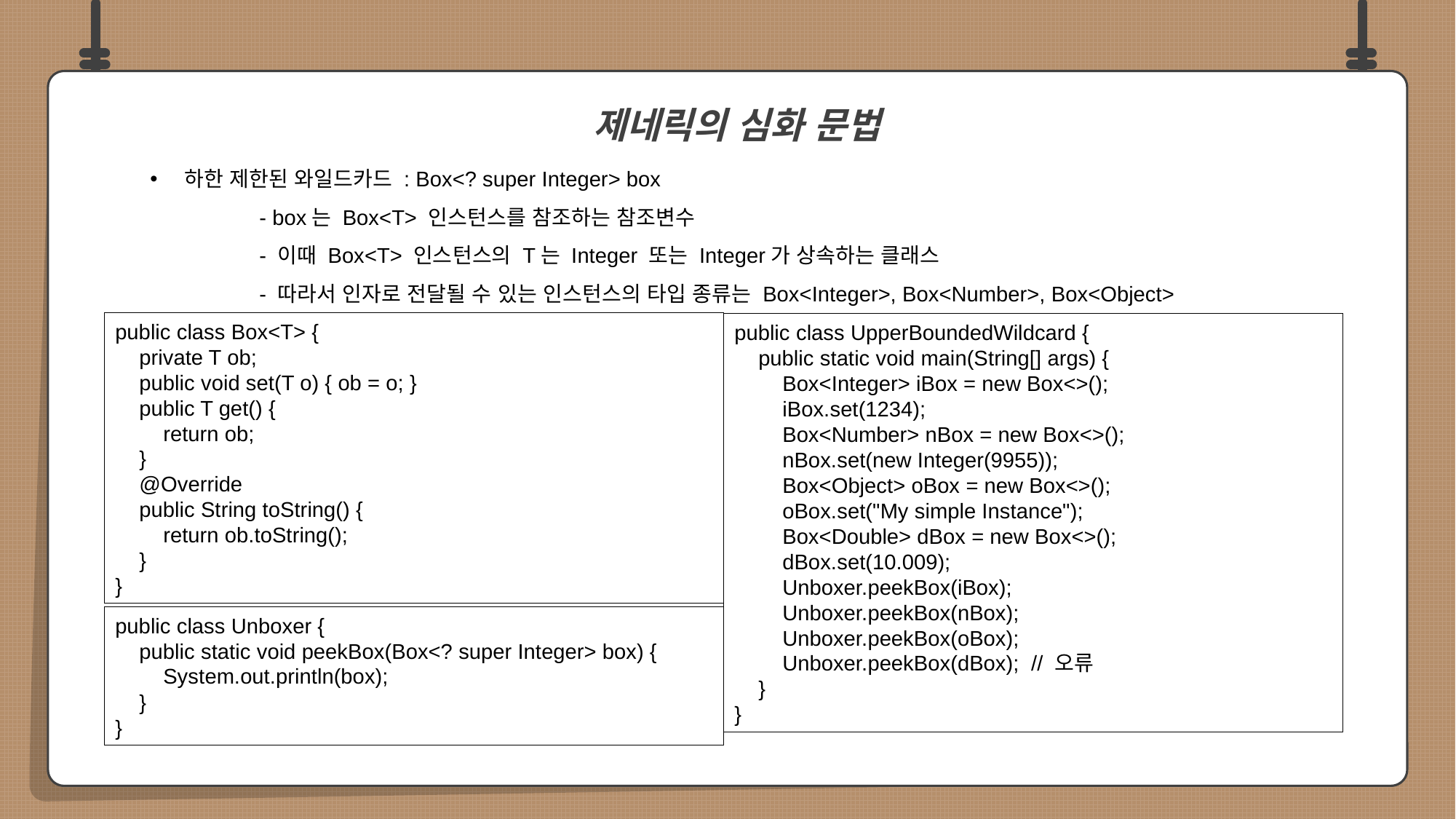

하한 제한된 와일드카드 : Box<? super Integer> box
	- box는 Box<T> 인스턴스를 참조하는 참조변수
	- 이때 Box<T> 인스턴스의 T는 Integer 또는 Integer가 상속하는 클래스
	- 따라서 인자로 전달될 수 있는 인스턴스의 타입 종류는 Box<Integer>, Box<Number>, Box<Object>

 제네릭의 심화 문법

public class Box<T> {
    private T ob;
    public void set(T o) { ob = o; }
    public T get() {
        return ob;
    }
    @Override
    public String toString() {
        return ob.toString();
    }
}
public class UpperBoundedWildcard {
    public static void main(String[] args) {
        Box<Integer> iBox = new Box<>();
        iBox.set(1234);
        Box<Number> nBox = new Box<>();
        nBox.set(new Integer(9955));
        Box<Object> oBox = new Box<>();
        oBox.set("My simple Instance");
        Box<Double> dBox = new Box<>();
        dBox.set(10.009);
        Unboxer.peekBox(iBox);
        Unboxer.peekBox(nBox);
        Unboxer.peekBox(oBox);
        Unboxer.peekBox(dBox);  // 오류
    }
}
public class Unboxer {
    public static void peekBox(Box<? super Integer> box) {
        System.out.println(box);
    }
}